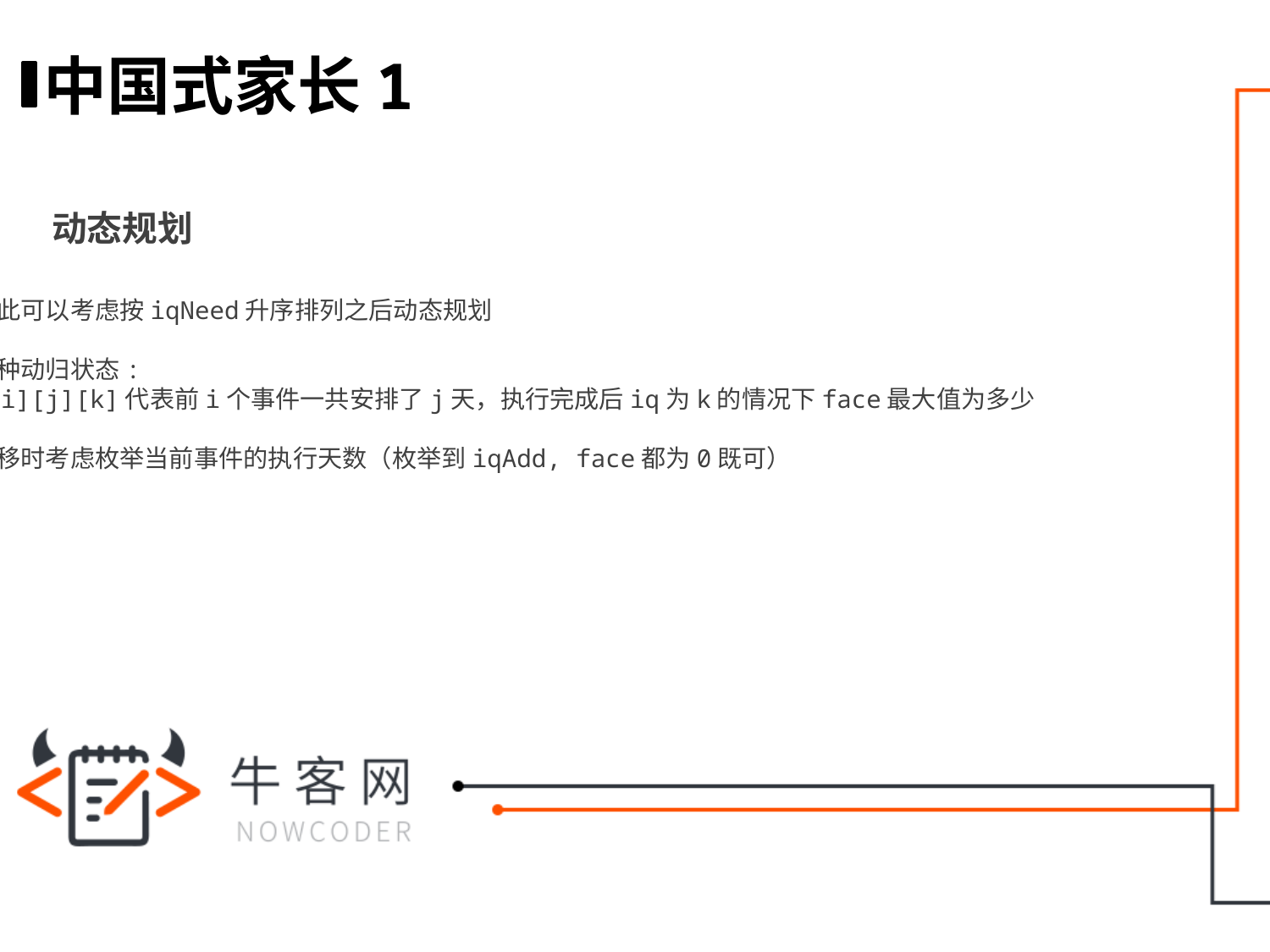

中国式家长1

动态规划
因此可以考虑按iqNeed升序排列之后动态规划

一种动归状态:
f[i][j][k]代表前i个事件一共安排了j天，执行完成后iq为k的情况下face最大值为多少

转移时考虑枚举当前事件的执行天数（枚举到iqAdd, face都为0既可）